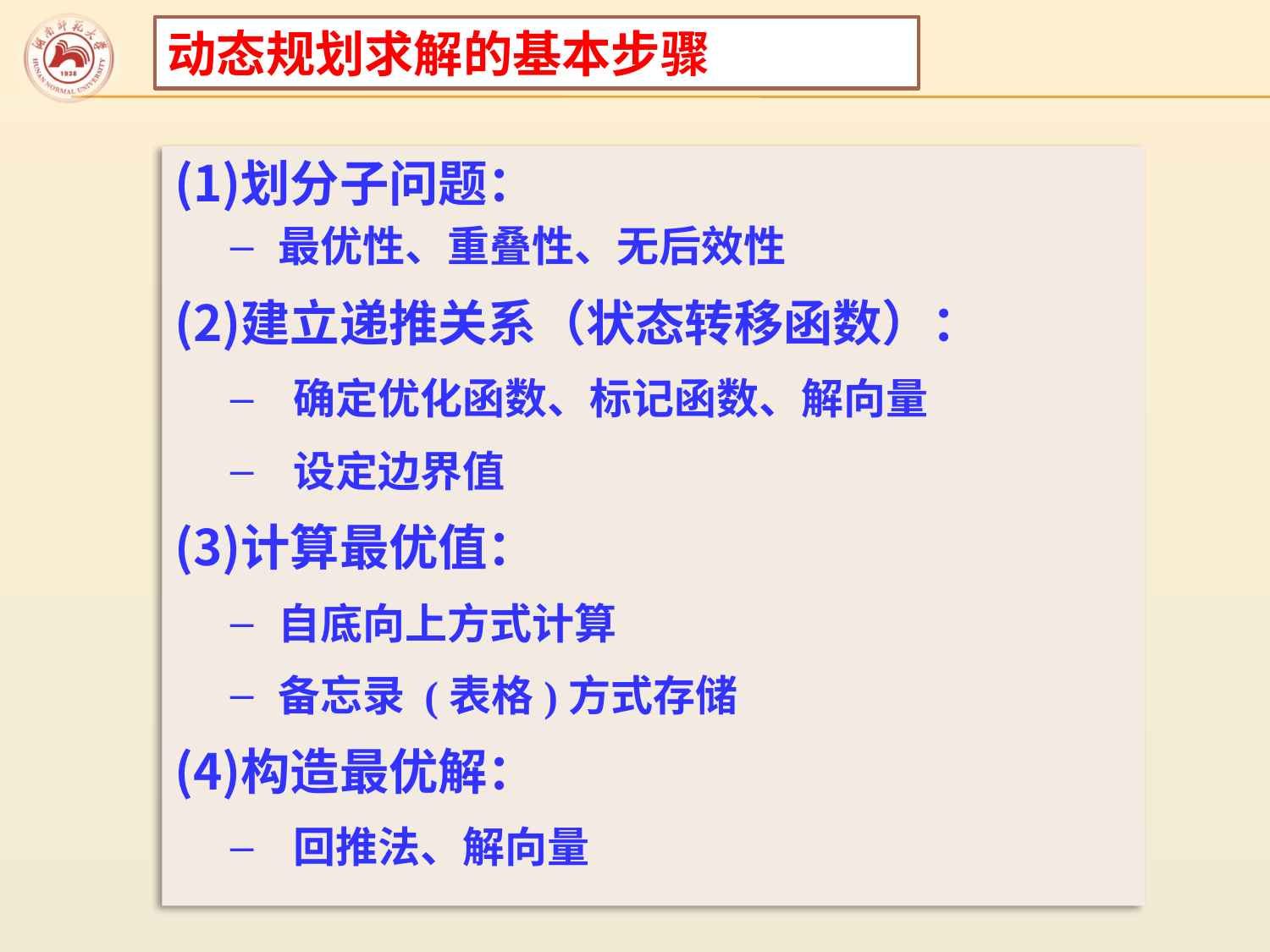

动态规划求解的基本步骤
划分子问题：
最优性、重叠性、无后效性
建立递推关系（状态转移函数）：
确定优化函数、标记函数、解向量
设定边界值
计算最优值：
自底向上方式计算
备忘录 (表格)方式存储
构造最优解：
回推法、解向量